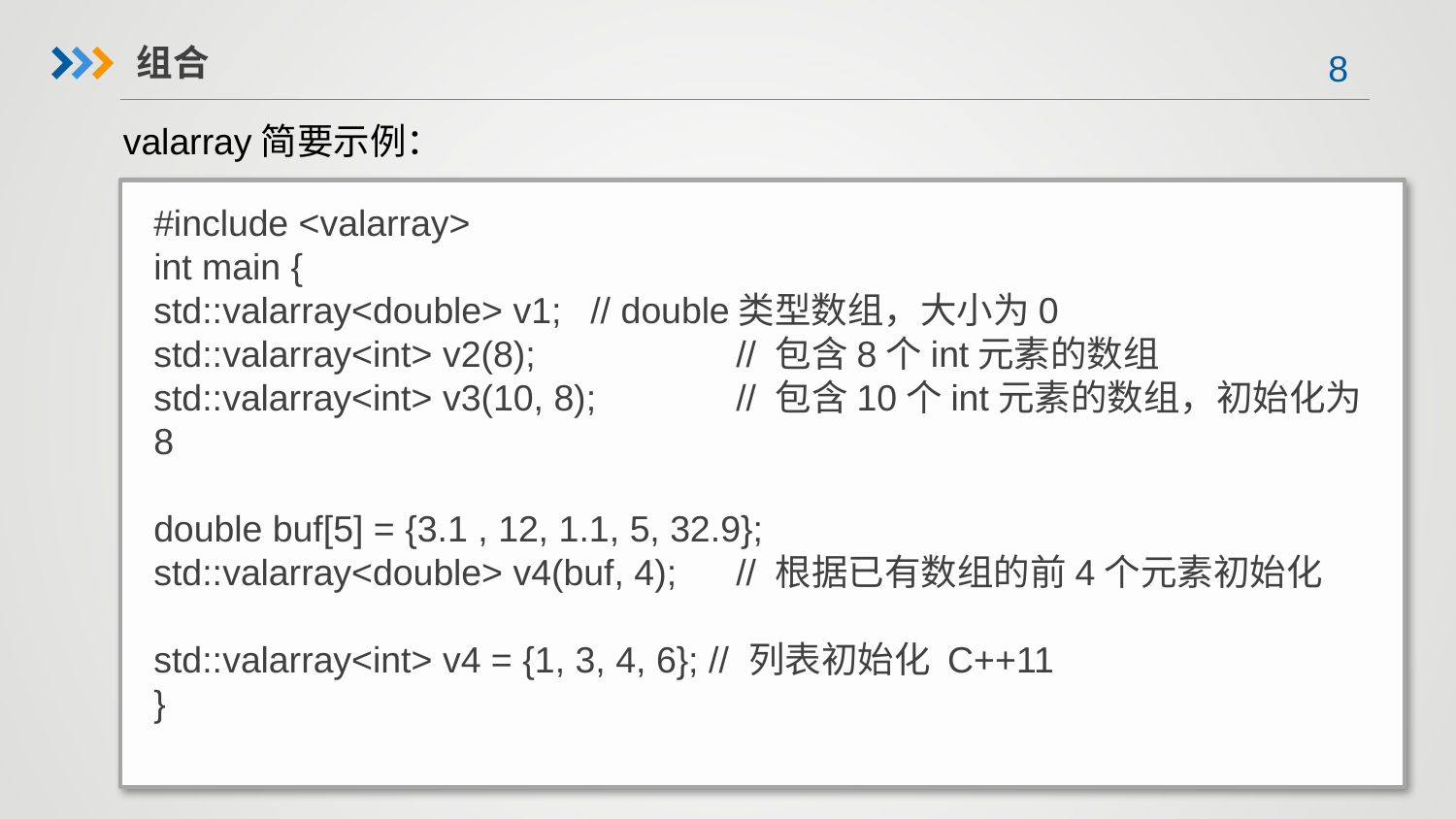

组合
valarray简要示例：

#include <valarray>
int main {
std::valarray<double> v1;	// double类型数组，大小为0
std::valarray<int> v2(8);		// 包含8个int元素的数组
std::valarray<int> v3(10, 8);	// 包含10个int元素的数组，初始化为8

double buf[5] = {3.1 , 12, 1.1, 5, 32.9};
std::valarray<double> v4(buf, 4);	// 根据已有数组的前4个元素初始化

std::valarray<int> v4 = {1, 3, 4, 6}; // 列表初始化 C++11
}